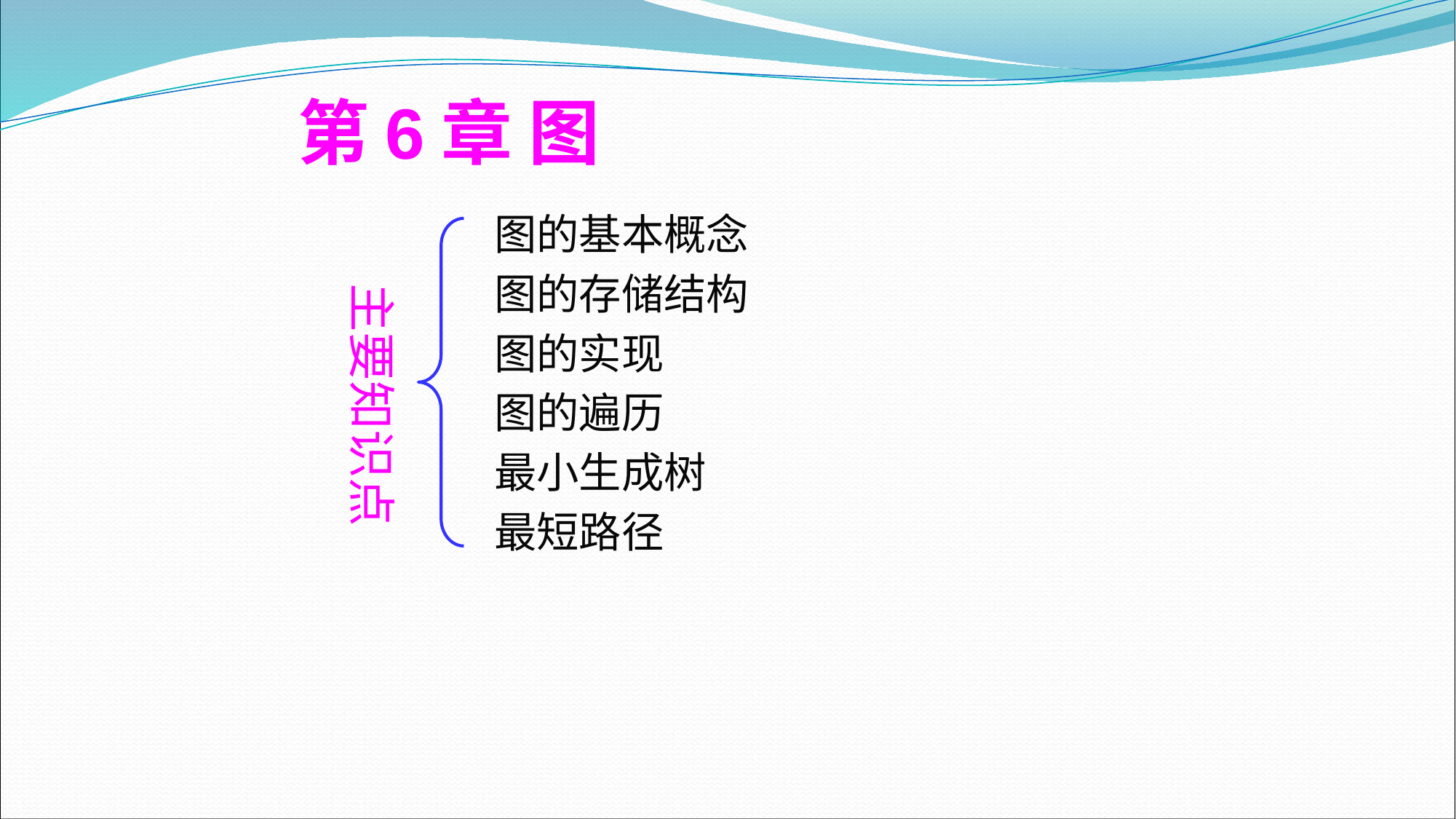

# 第6章 图
图的基本概念
图的存储结构
图的实现
图的遍历
最小生成树
最短路径

主要知识点